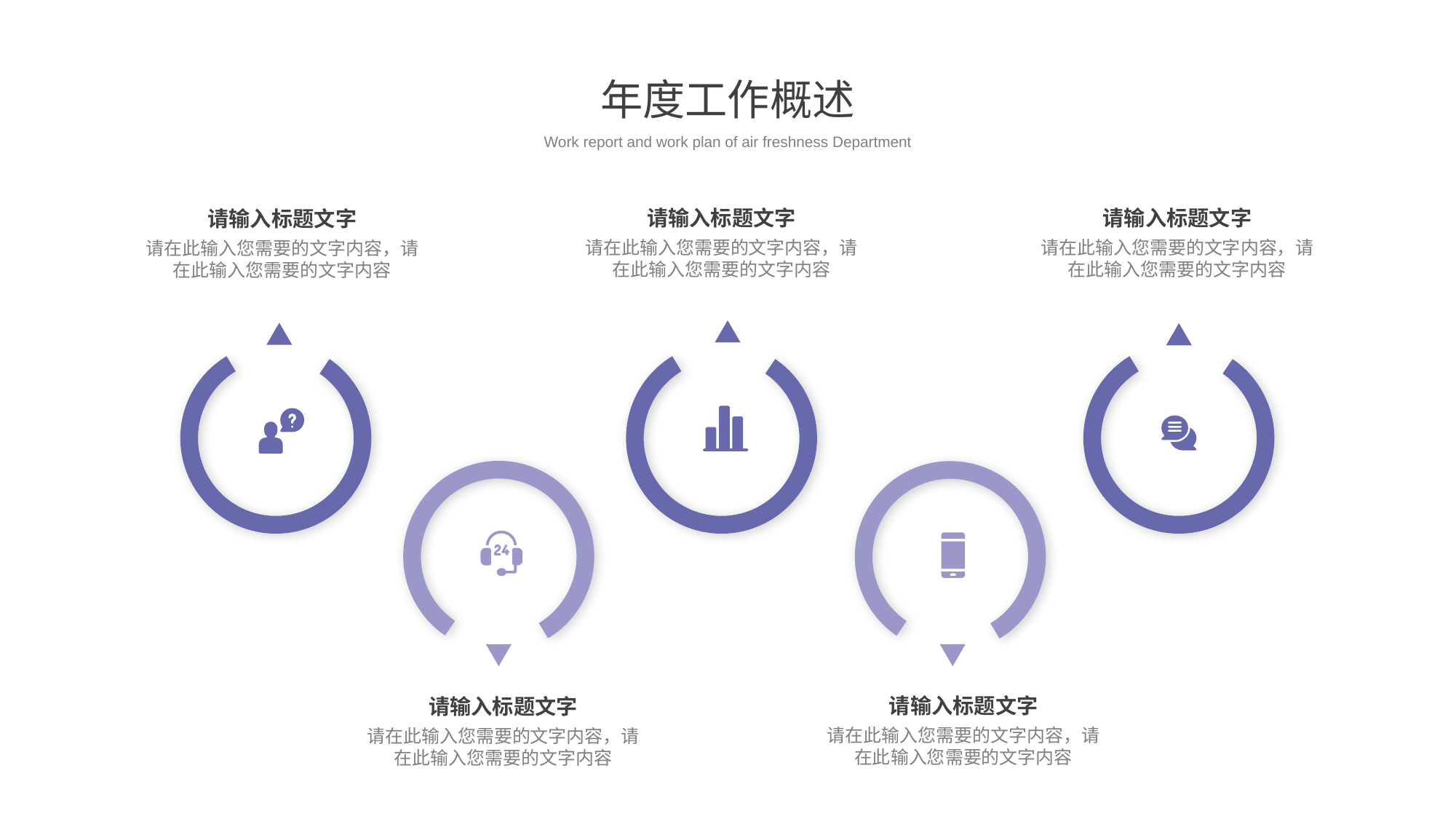

年度工作概述
Work report and work plan of air freshness Department
请输入标题文字
请输入标题文字
请输入标题文字
请在此输入您需要的文字内容，请在此输入您需要的文字内容
请在此输入您需要的文字内容，请在此输入您需要的文字内容
请在此输入您需要的文字内容，请在此输入您需要的文字内容

请输入标题文字
请输入标题文字
请在此输入您需要的文字内容，请在此输入您需要的文字内容
请在此输入您需要的文字内容，请在此输入您需要的文字内容